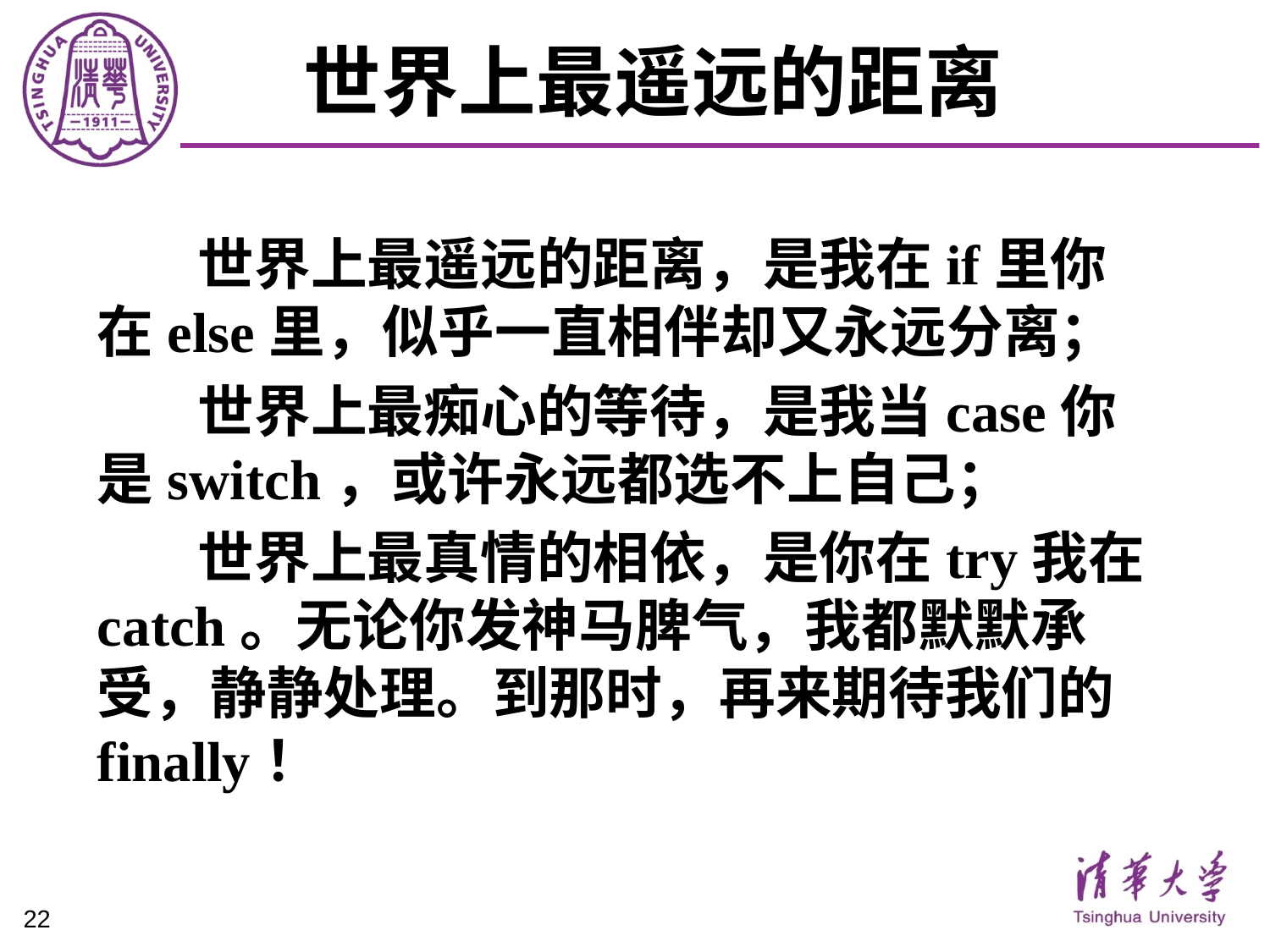

# 世界上最遥远的距离
世界上最遥远的距离，是我在if里你在else里，似乎一直相伴却又永远分离；
世界上最痴心的等待，是我当case你是switch，或许永远都选不上自己；
世界上最真情的相依，是你在try我在catch。无论你发神马脾气，我都默默承受，静静处理。到那时，再来期待我们的finally！
22